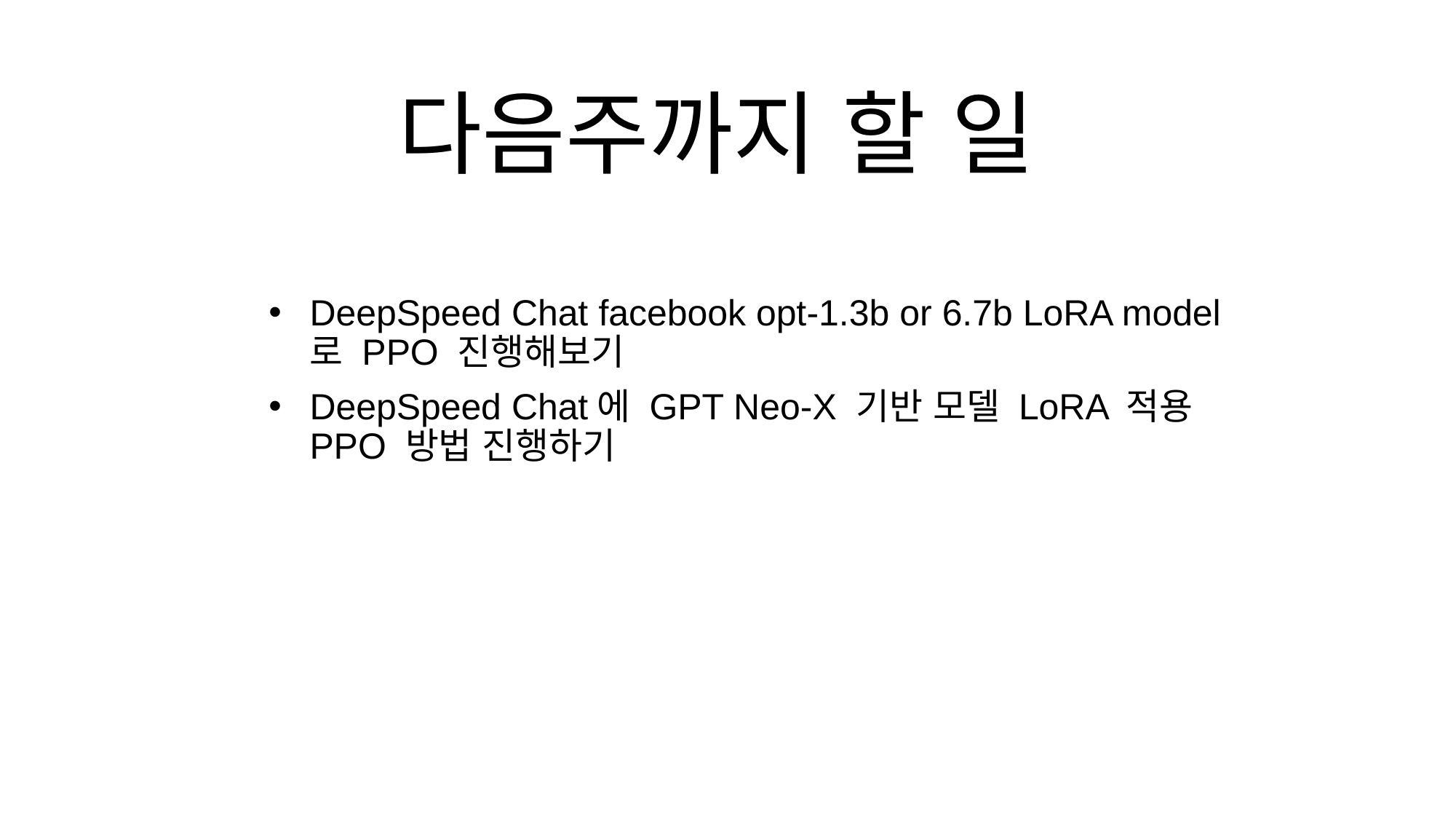

# 다음주까지 할 일
DeepSpeed Chat facebook opt-1.3b or 6.7b LoRA model로 PPO 진행해보기
DeepSpeed Chat에 GPT Neo-X 기반 모델 LoRA 적용 PPO 방법 진행하기